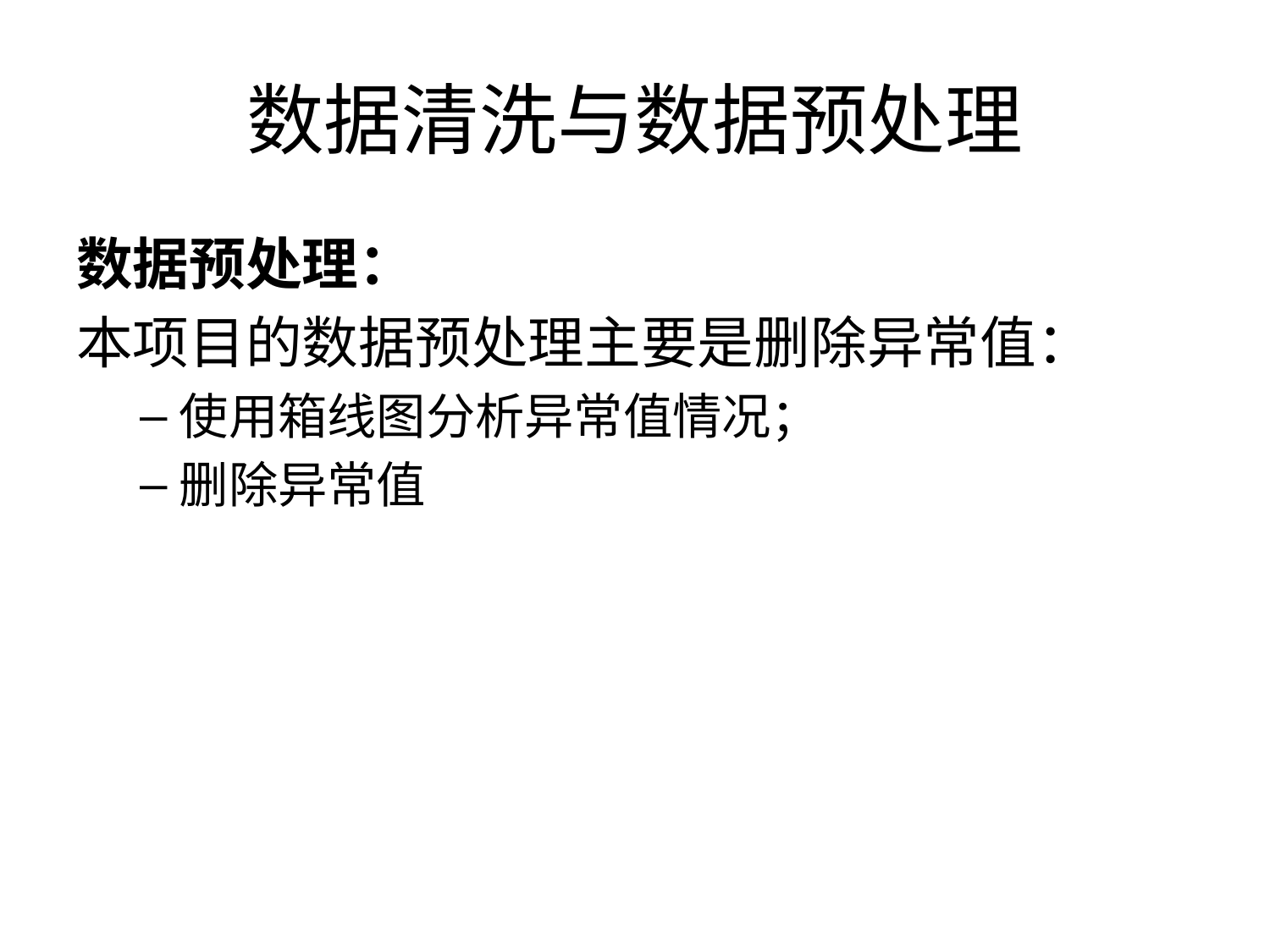

# 数据清洗与数据预处理
数据预处理：
本项目的数据预处理主要是删除异常值：
使用箱线图分析异常值情况；
删除异常值